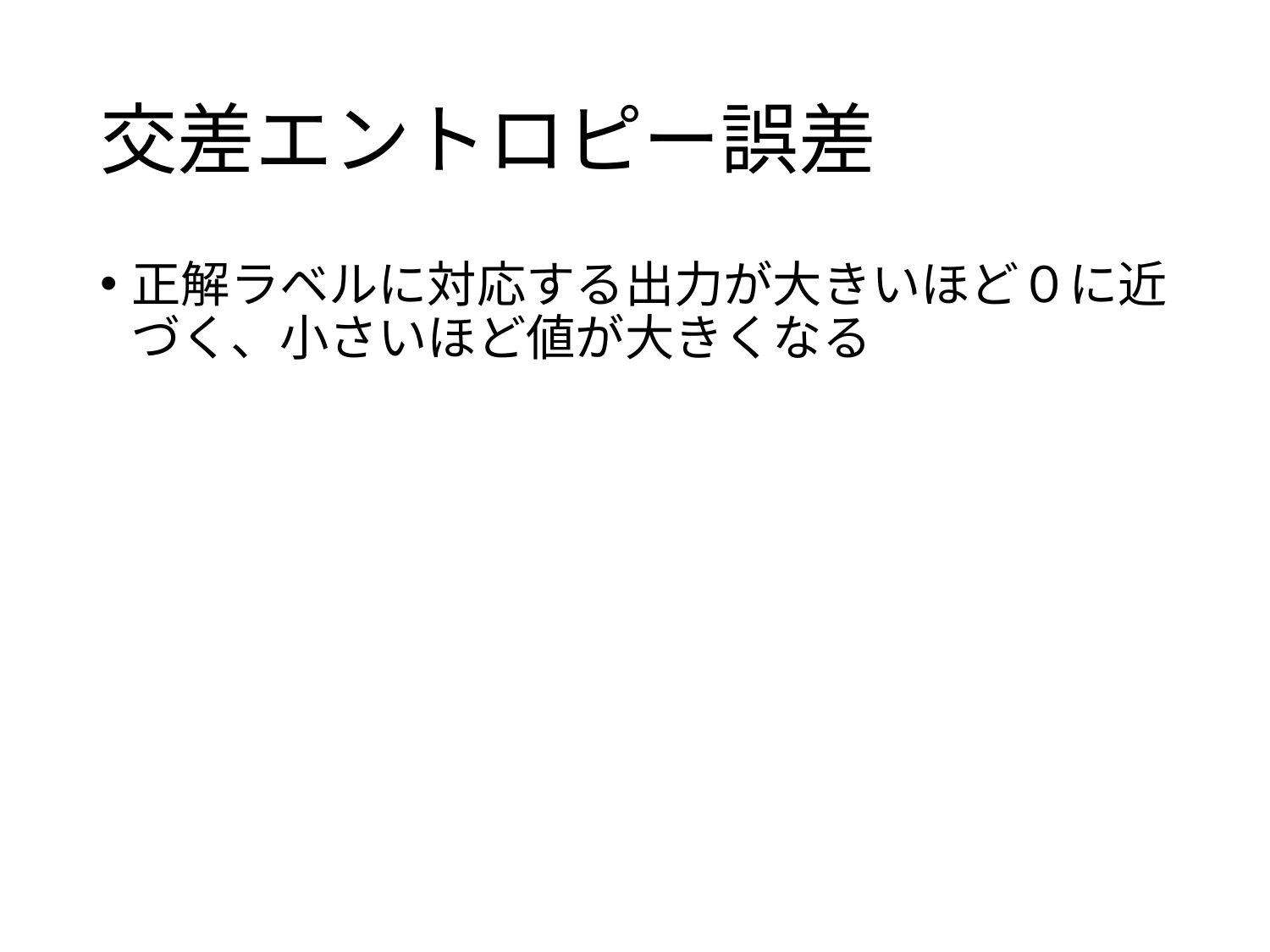

# 交差エントロピー誤差
正解ラベルに対応する出力が大きいほど０に近づく、小さいほど値が大きくなる